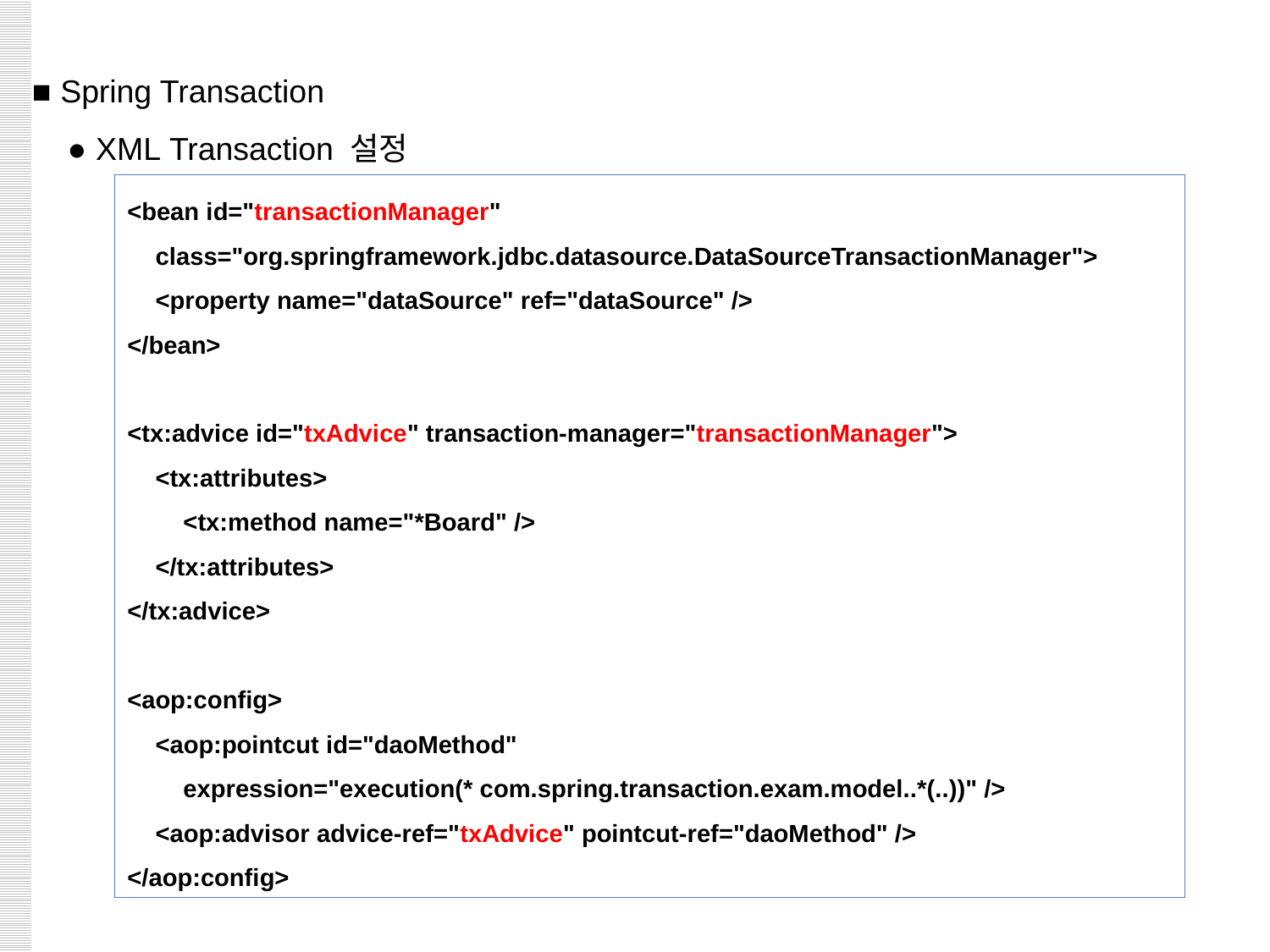

■ Spring Transaction
    ● XML Transaction 설정
<bean id="transactionManager"
    class="org.springframework.jdbc.datasource.DataSourceTransactionManager">
    <property name="dataSource" ref="dataSource" />
</bean>

<tx:advice id="txAdvice" transaction-manager="transactionManager">
    <tx:attributes>
        <tx:method name="*Board" />
    </tx:attributes>
</tx:advice>

<aop:config>
    <aop:pointcut id="daoMethod"
        expression="execution(* com.spring.transaction.exam.model..*(..))" />
    <aop:advisor advice-ref="txAdvice" pointcut-ref="daoMethod" />
</aop:config>